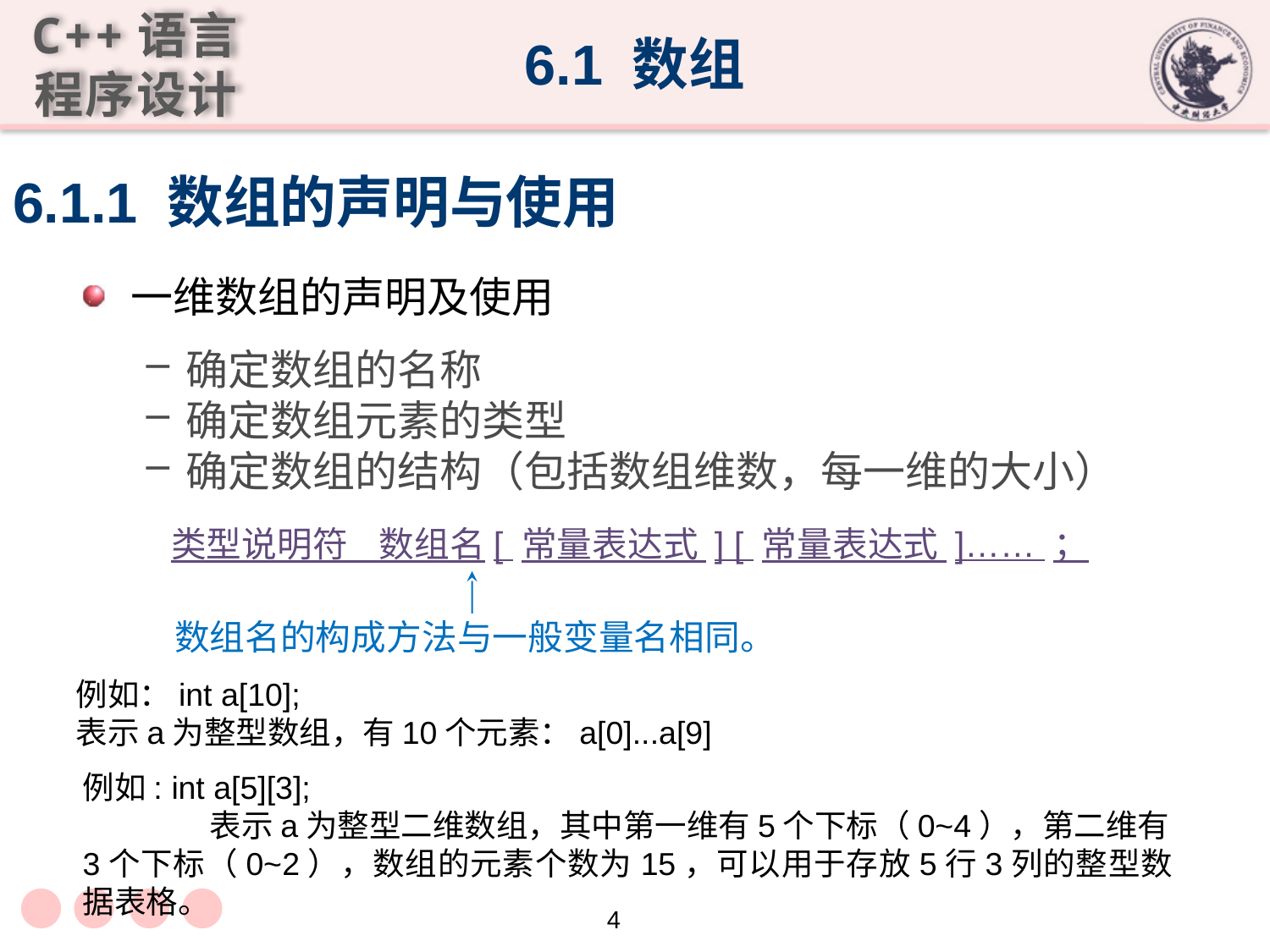

6.1 数组
# 6.1.1 数组的声明与使用
一维数组的声明及使用
确定数组的名称
确定数组元素的类型
确定数组的结构（包括数组维数，每一维的大小）

类型说明符    数组名[ 常量表达式 ] [ 常量表达式 ]…… ；

数组名的构成方法与一般变量名相同。
例如：int a[10];
表示a为整型数组，有10个元素：a[0]...a[9]
例如: int a[5][3];
	表示a为整型二维数组，其中第一维有5个下标（0~4），第二维有3个下标（0~2），数组的元素个数为15，可以用于存放5行3列的整型数据表格。
4